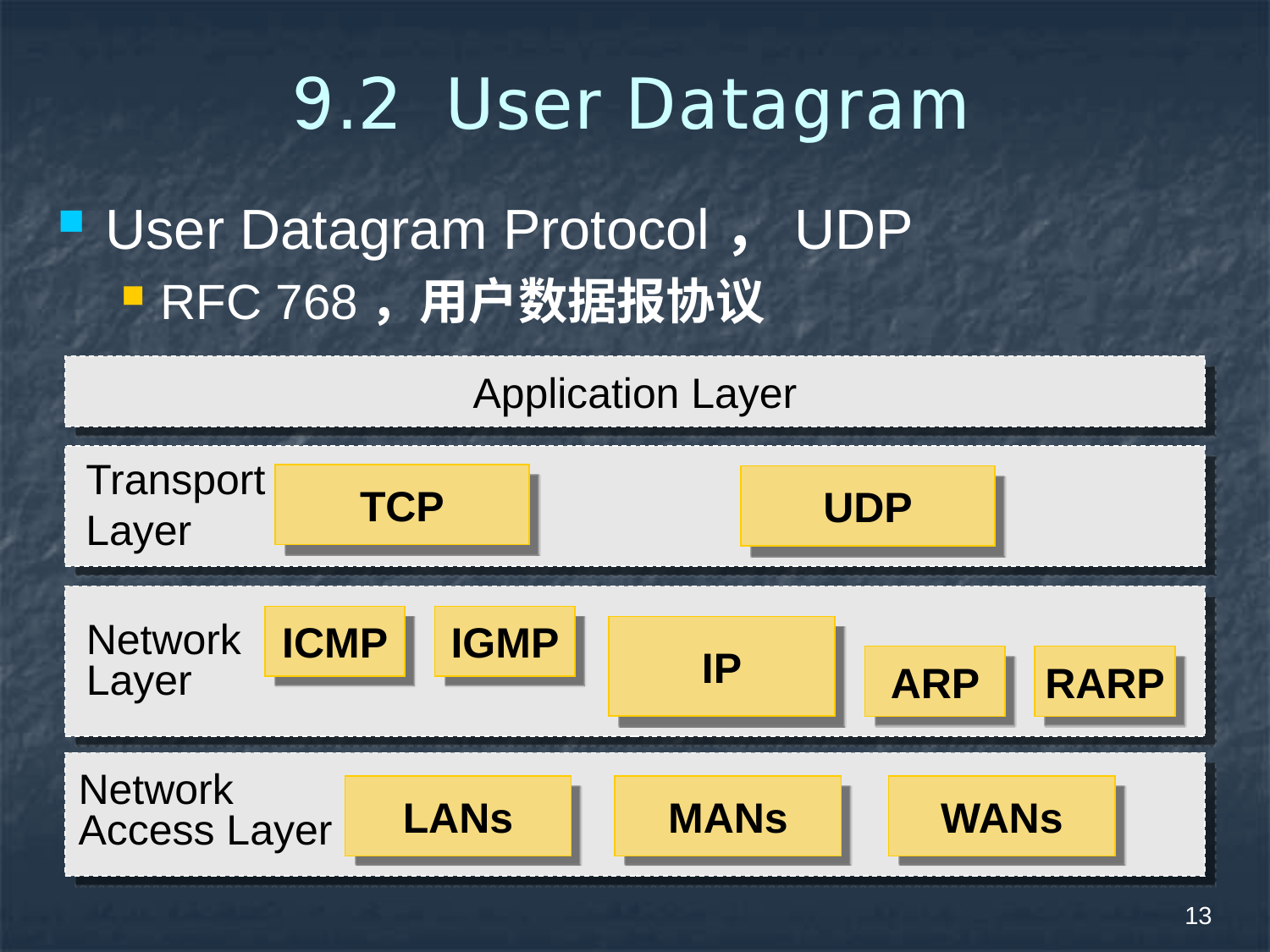

# 9.2  User Datagram
User Datagram Protocol，UDP
RFC 768，用户数据报协议
Application Layer

Transport
Layer
TCP
UDP

ICMP
IGMP
Network
Layer
IP
ARP
RARP

Network
Access Layer
LANs
MANs
WANs
13